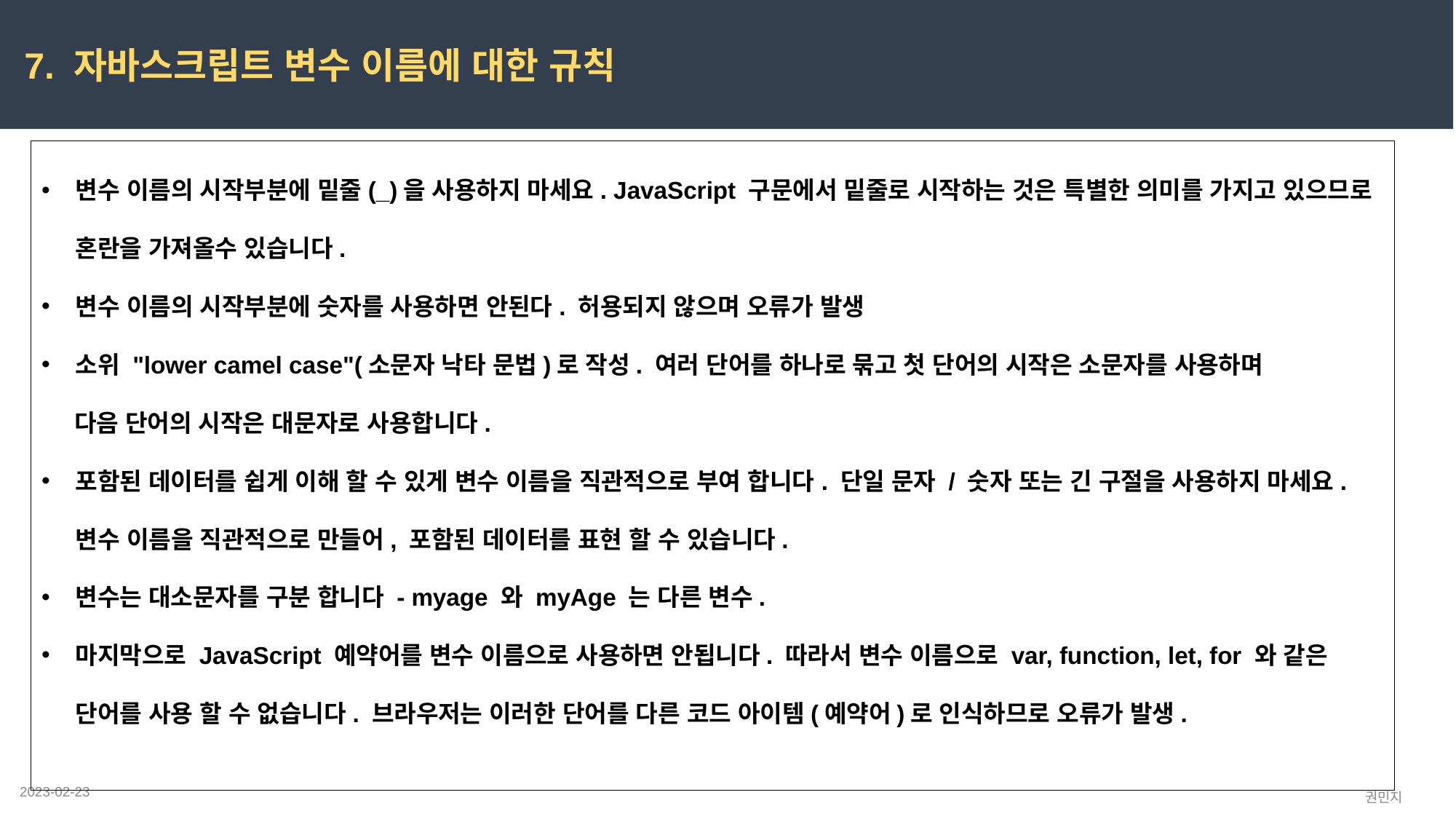

7. 자바스크립트 변수 이름에 대한 규칙
변수 이름의 시작부분에 밑줄(_)을 사용하지 마세요. JavaScript 구문에서 밑줄로 시작하는 것은 특별한 의미를 가지고 있으므로 혼란을 가져올수 있습니다.
변수 이름의 시작부분에 숫자를 사용하면 안된다. 허용되지 않으며 오류가 발생
소위 "lower camel case"(소문자 낙타 문법)로 작성. 여러 단어를 하나로 묶고 첫 단어의 시작은 소문자를 사용하며
    다음 단어의 시작은 대문자로 사용합니다.
포함된 데이터를 쉽게 이해 할 수 있게 변수 이름을 직관적으로 부여 합니다. 단일 문자 / 숫자 또는 긴 구절을 사용하지 마세요.변수 이름을 직관적으로 만들어, 포함된 데이터를 표현 할 수 있습니다.
변수는 대소문자를 구분 합니다 - myage 와 myAge 는 다른 변수.
마지막으로 JavaScript 예약어를 변수 이름으로 사용하면 안됩니다. 따라서 변수 이름으로 var, function, let, for 와 같은 단어를 사용 할 수 없습니다. 브라우저는 이러한 단어를 다른 코드 아이템(예약어)로 인식하므로 오류가 발생.

2023-02-23
권민지